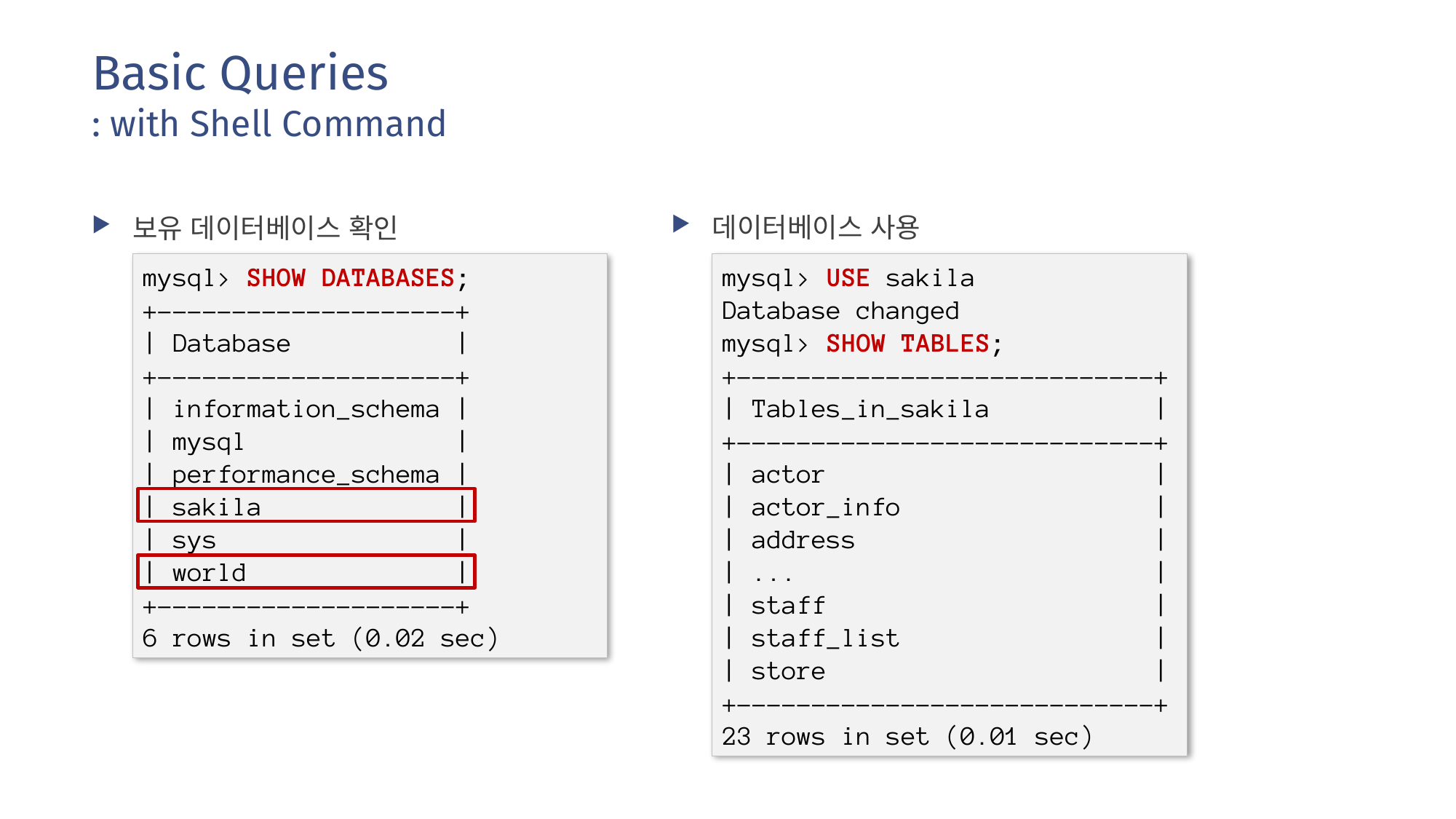

# Basic Queries : with Shell Command

데이터베이스 사용

보유 데이터베이스 확인

mysql> SHOW DATABASES;
+--------------------+
| Database           |
+--------------------+
| information_schema |
| mysql              |
| performance_schema |
| sakila             |
| sys                |
| world              |
+--------------------+
6 rows in set (0.02 sec)
mysql> USE sakila
Database changed
mysql> SHOW TABLES;
+----------------------------+
| Tables_in_sakila           |
+----------------------------+
| actor                      |
| actor_info                 |
| address                    |
| ...                        |
| staff                      |
| staff_list                 |
| store                      |
+----------------------------+
23 rows in set (0.01 sec)